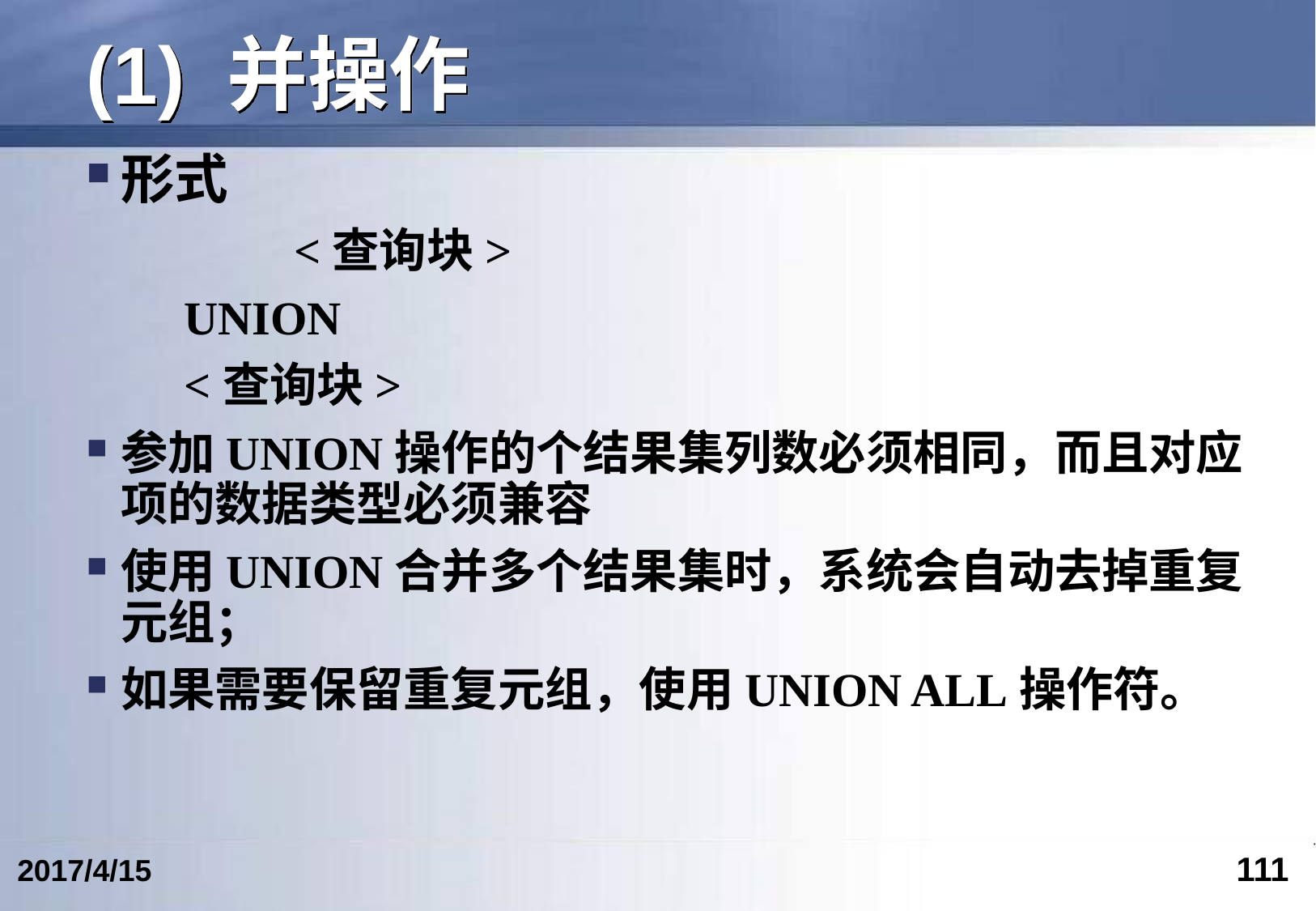

# (1) 并操作
形式
		<查询块>
	 UNION
	 <查询块>
参加UNION操作的个结果集列数必须相同，而且对应项的数据类型必须兼容
使用UNION合并多个结果集时，系统会自动去掉重复元组；
如果需要保留重复元组，使用UNION ALL操作符。
111
2017/4/15